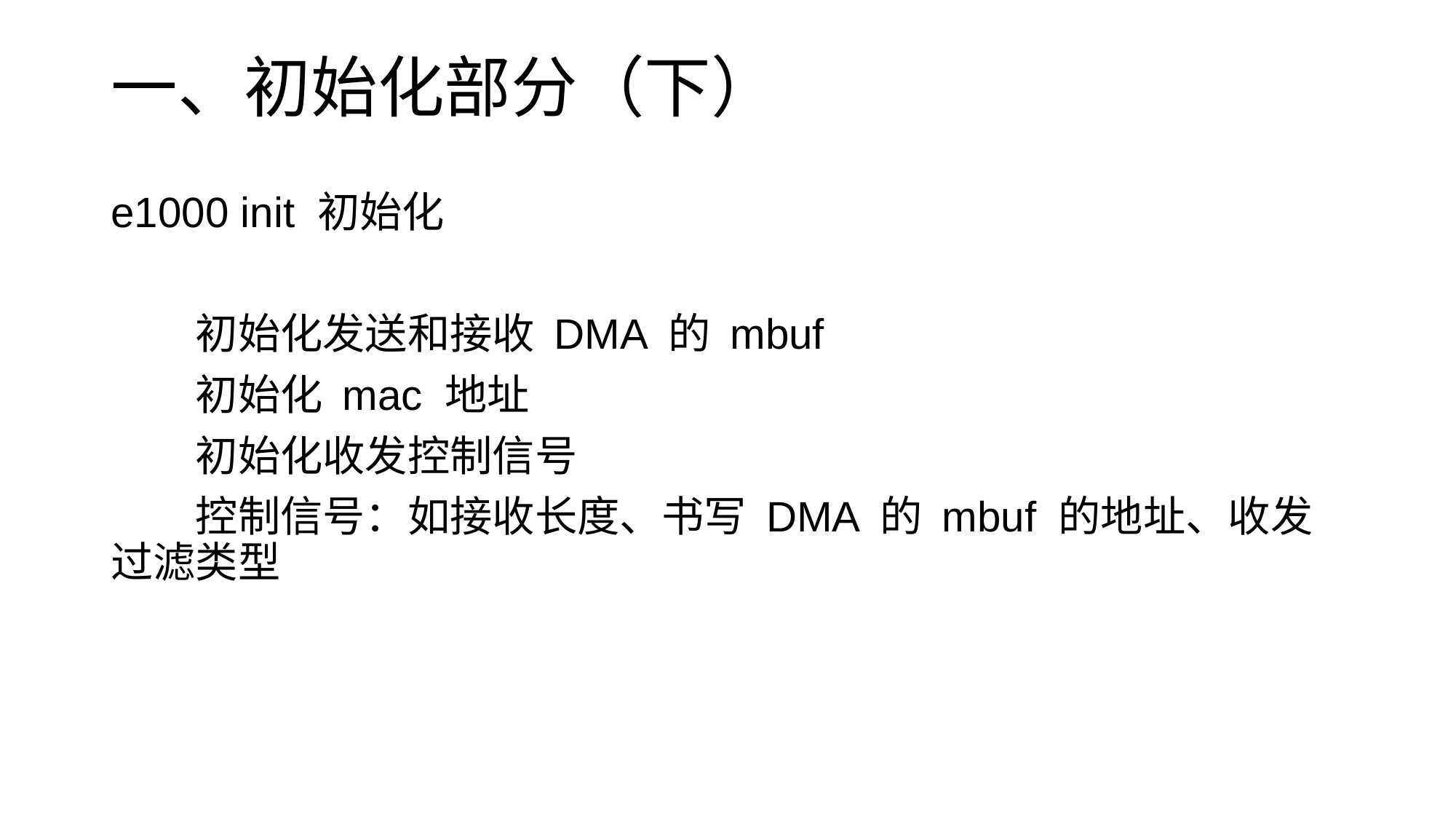

# 一、初始化部分（下）
e1000 init 初始化

　　初始化发送和接收 DMA 的 mbuf
　　初始化 mac 地址
　　初始化收发控制信号
　　控制信号：如接收长度、书写 DMA 的 mbuf 的地址、收发过滤类型